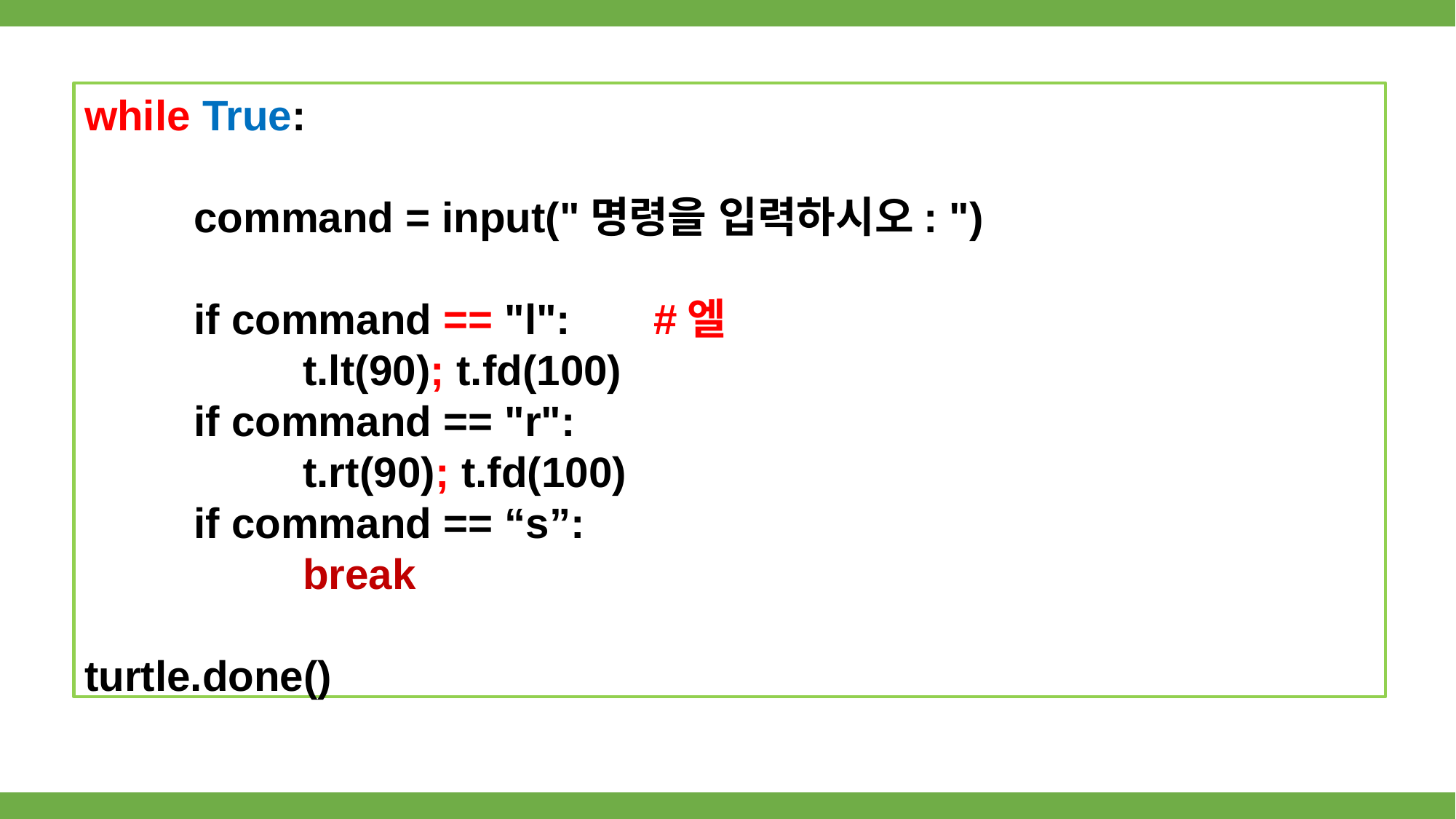

while True:

	command = input("명령을 입력하시오: ")

	if command == "l":       #엘
		t.lt(90); t.fd(100)
	if command == "r":
		t.rt(90); t.fd(100)
	if command == “s”:
		break

turtle.done()